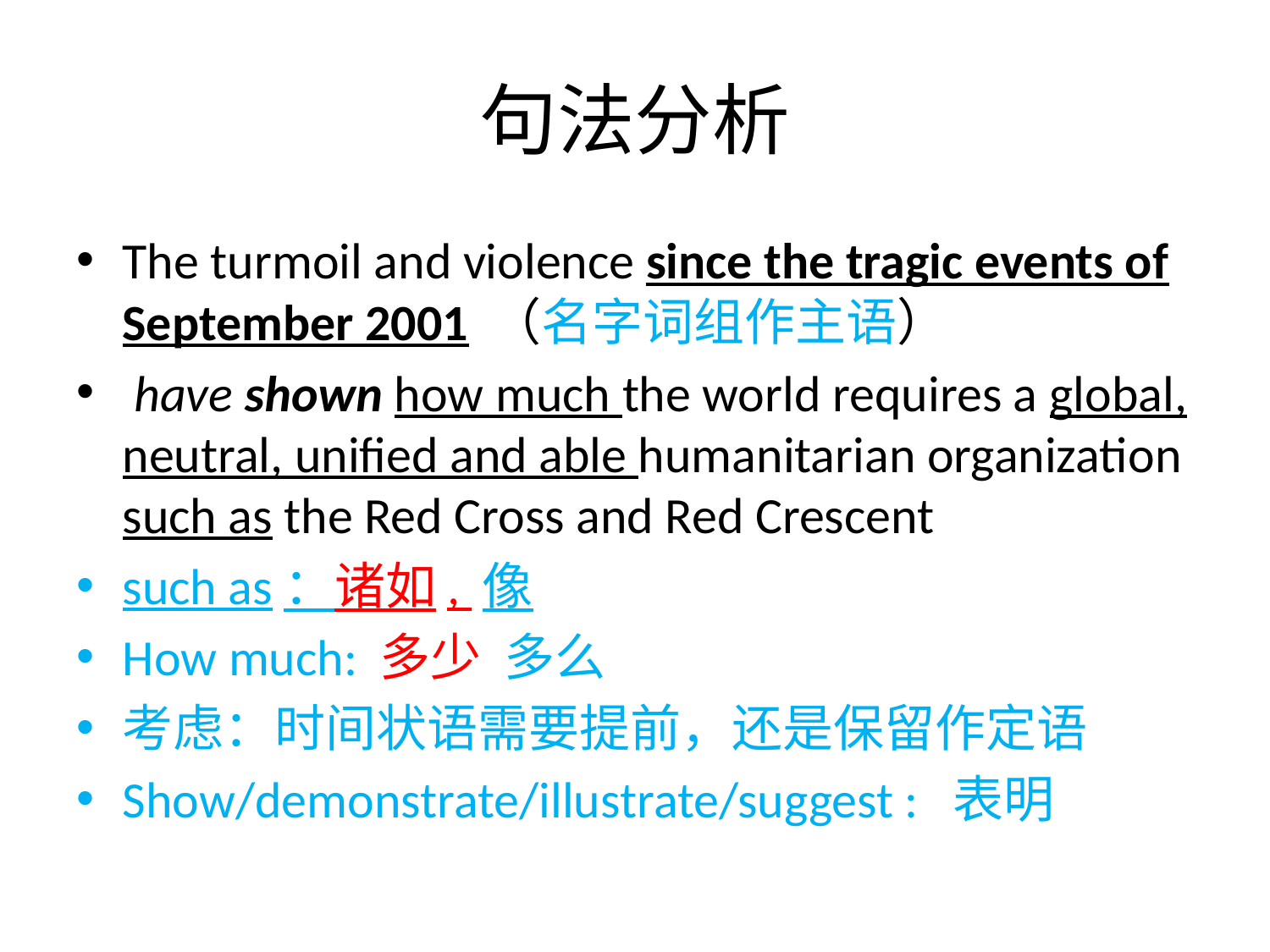

# 句法分析
The turmoil and violence since the tragic events of September 2001 （名字词组作主语）
 have shown how much the world requires a global, neutral, unified and able humanitarian organization such as the Red Cross and Red Crescent
such as：诸如, 像
How much: 多少  多么
考虑：时间状语需要提前，还是保留作定语
Show/demonstrate/illustrate/suggest :  表明